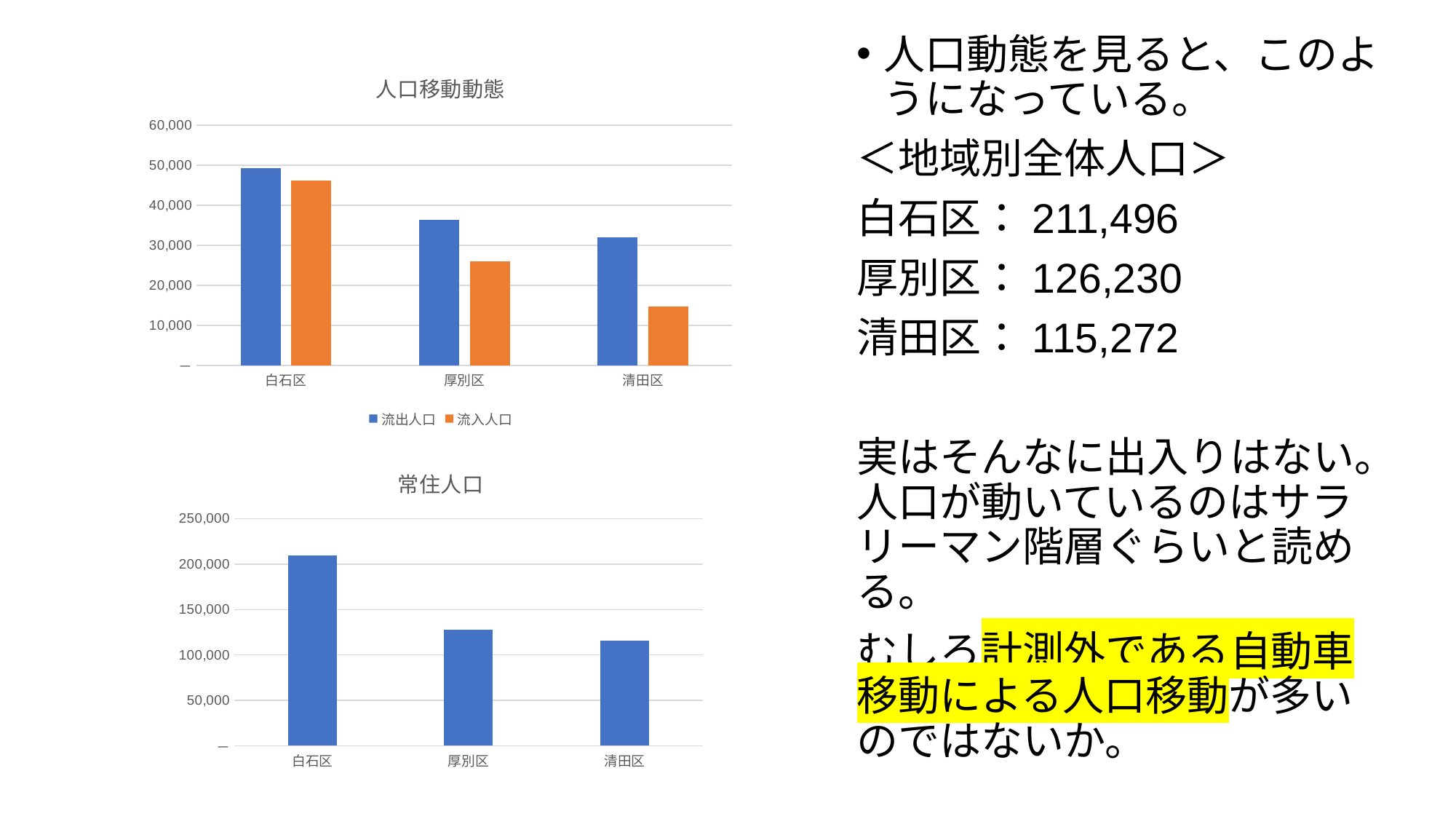

人口動態を見ると、このようになっている。
＜地域別全体人口＞
白石区：211,496
厚別区：126,230
清田区：115,272

実はそんなに出入りはない。人口が動いているのはサラリーマン階層ぐらいと読める。
むしろ計測外である自動車移動による人口移動が多いのではないか。

### Chart: 人口移動動態

| Category | 流出人口 | 流入人口 |
|---|---|---|
| 白石区 | 49173.0 | 46193.0 |
| 厚別区 | 36384.0 | 26017.0 |
| 清田区 | 32049.0 | 14696.0 |

### Chart:

| Category | 常住人口 |
|---|---|
| 白石区 | 209584.0 |
| 厚別区 | 127767.0 |
| 清田区 | 115726.0 |